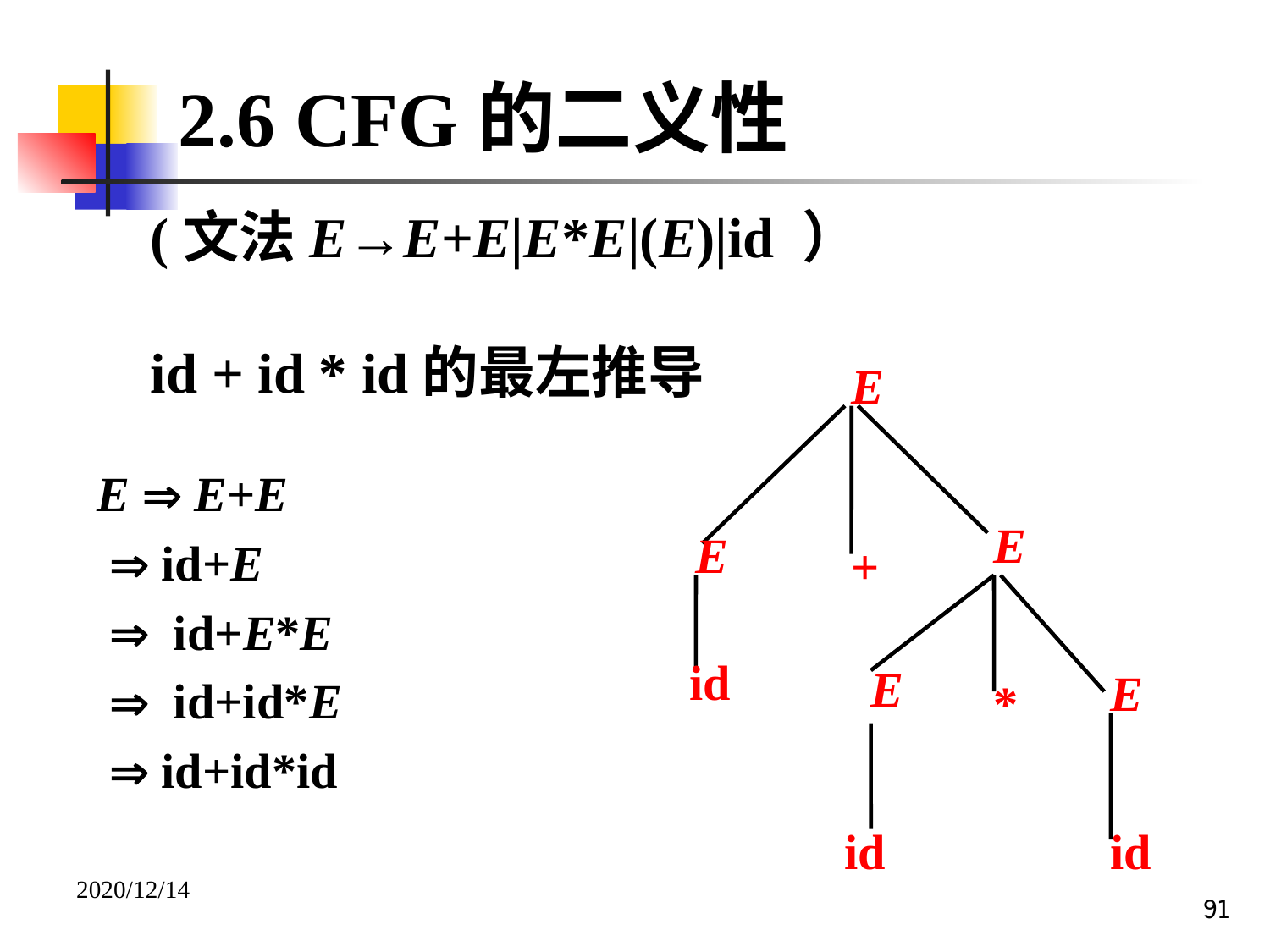

2.6 CFG的二义性
(文法E→E+E|E*E|(E)|id ）

id + id * id的最左推导
E
E
E
+
id
E
E
*
id
id

E ⇒ E+E
 ⇒ id+E
 ⇒  id+E*E
 ⇒  id+id*E
 ⇒ id+id*id
91
2020/12/14